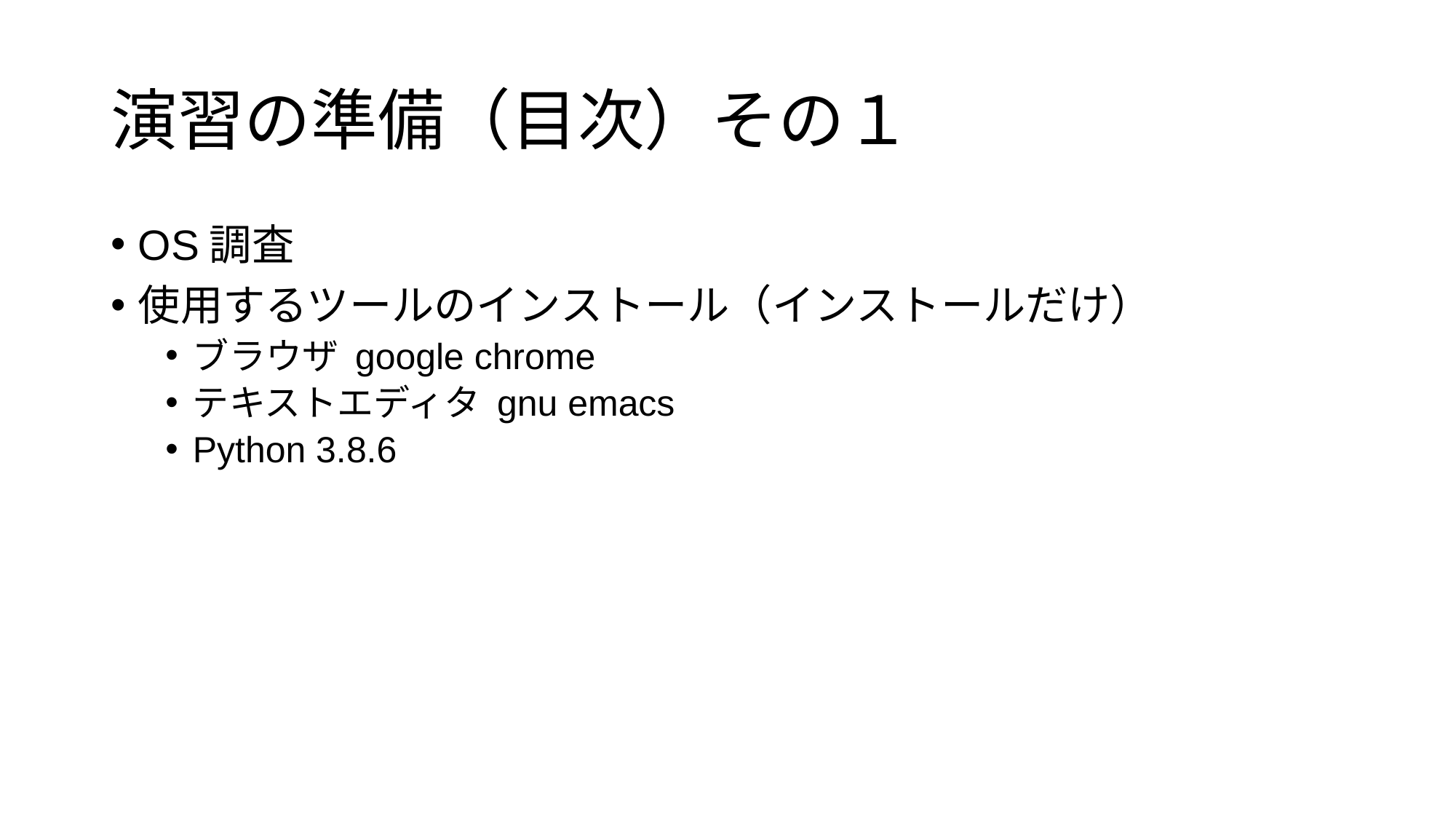

# 演習の準備（目次）その１
OS調査
使用するツールのインストール（インストールだけ）
ブラウザ google chrome
テキストエディタ gnu emacs
Python 3.8.6